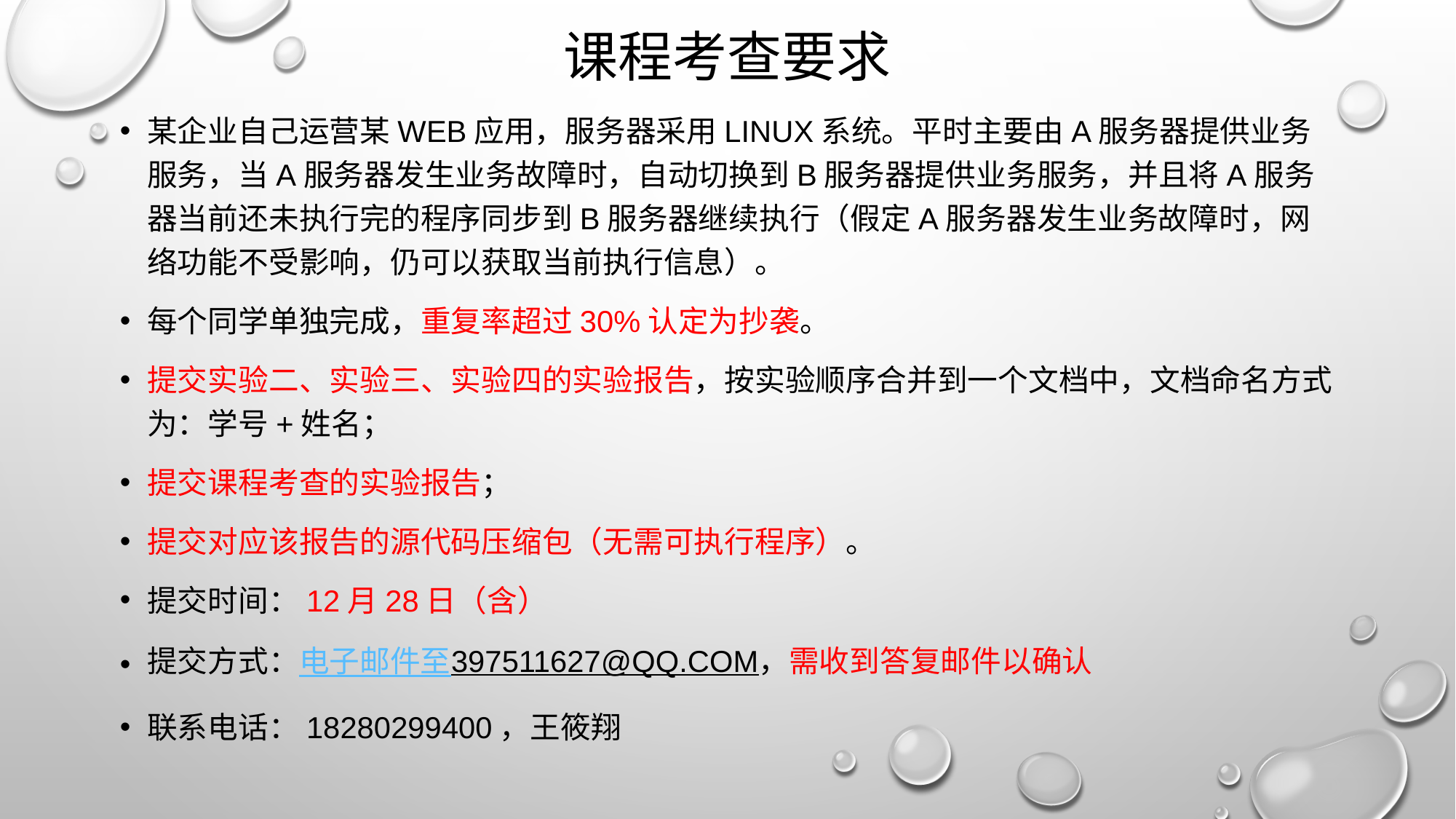

# 课程考查要求
某企业自己运营某Web应用，服务器采用Linux系统。平时主要由A服务器提供业务服务，当A服务器发生业务故障时，自动切换到B服务器提供业务服务，并且将A服务器当前还未执行完的程序同步到B服务器继续执行（假定A服务器发生业务故障时，网络功能不受影响，仍可以获取当前执行信息）。
每个同学单独完成，重复率超过30%认定为抄袭。
提交实验二、实验三、实验四的实验报告，按实验顺序合并到一个文档中，文档命名方式为：学号+姓名；
提交课程考查的实验报告；
提交对应该报告的源代码压缩包（无需可执行程序）。
提交时间：12月28日（含）
提交方式：电子邮件至397511627@qq.com，需收到答复邮件以确认
联系电话：18280299400，王筱翔